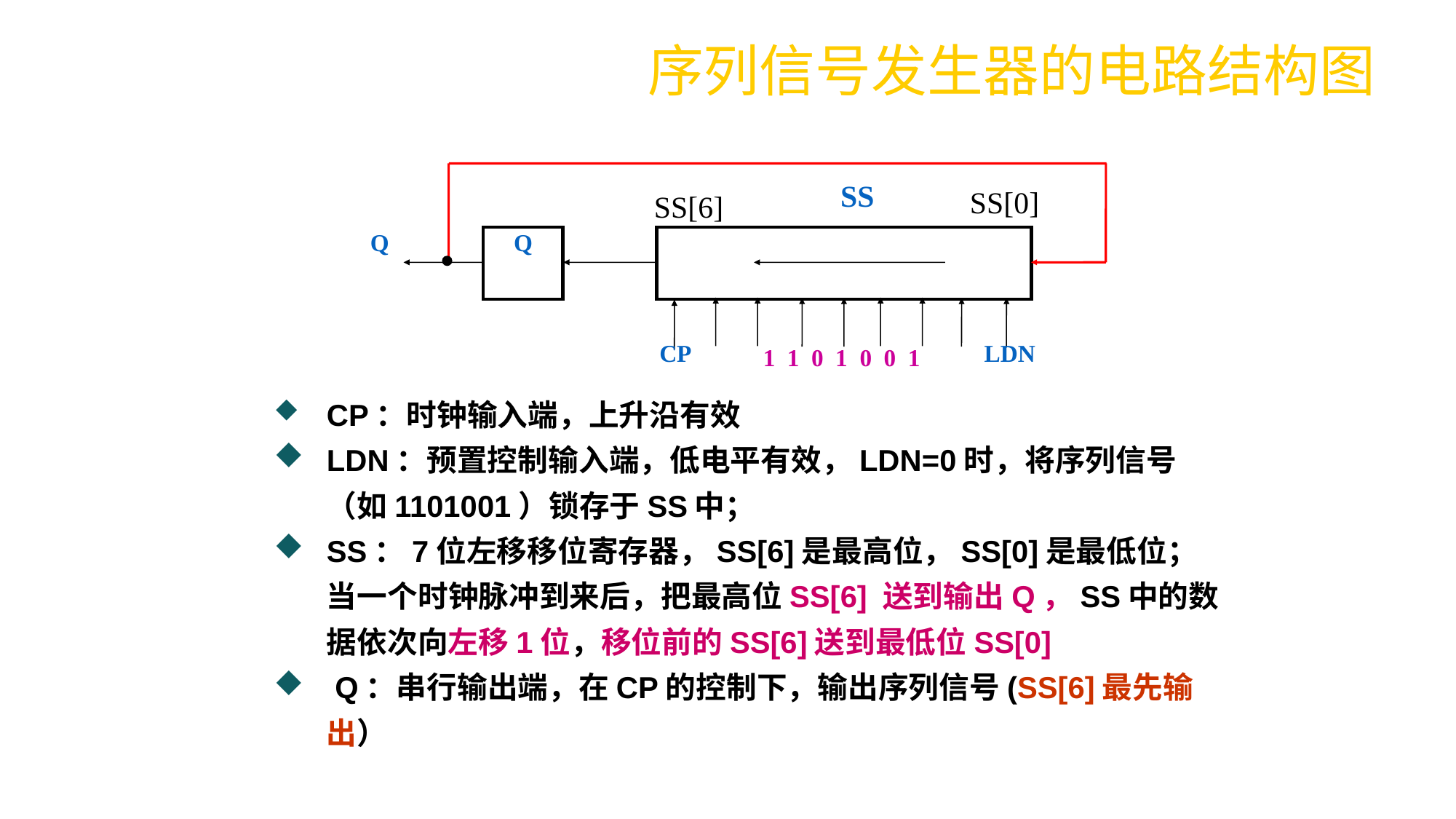

序列信号发生器的电路结构图

SS
Q
Q

1  1  0  1  0  0  1

LDN
CP
SS[0]
SS[6]

CP：时钟输入端，上升沿有效
LDN：预置控制输入端，低电平有效，LDN=0时，将序列信号（如1101001）锁存于SS中；
SS：7位左移移位寄存器，SS[6]是最高位，SS[0]是最低位；当一个时钟脉冲到来后，把最高位SS[6] 送到输出Q，SS中的数据依次向左移1位，移位前的SS[6]送到最低位SS[0]
 Q：串行输出端，在CP的控制下，输出序列信号(SS[6]最先输出）